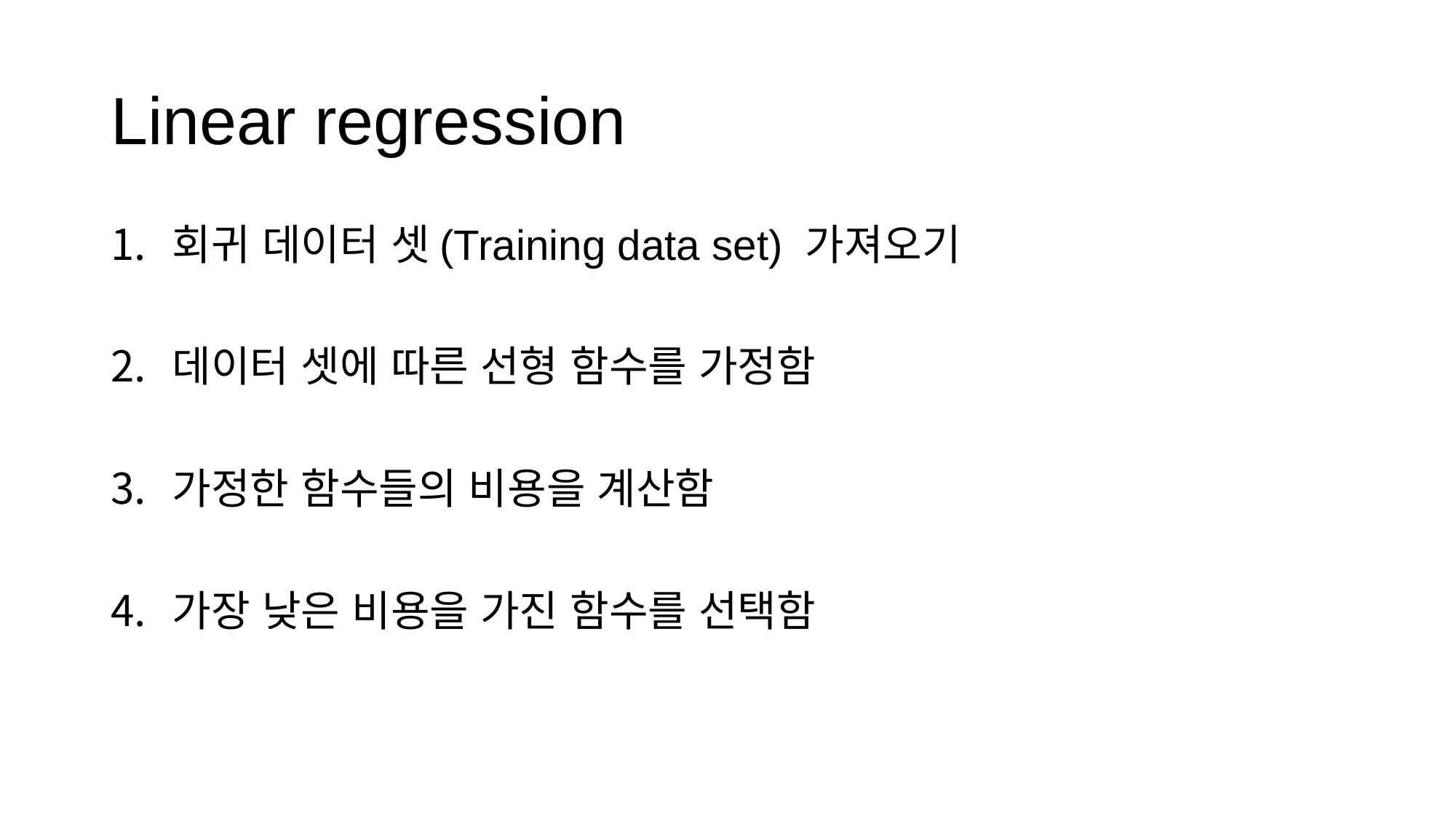

# Linear regression
회귀 데이터 셋(Training data set) 가져오기

데이터 셋에 따른 선형 함수를 가정함

가정한 함수들의 비용을 계산함

가장 낮은 비용을 가진 함수를 선택함